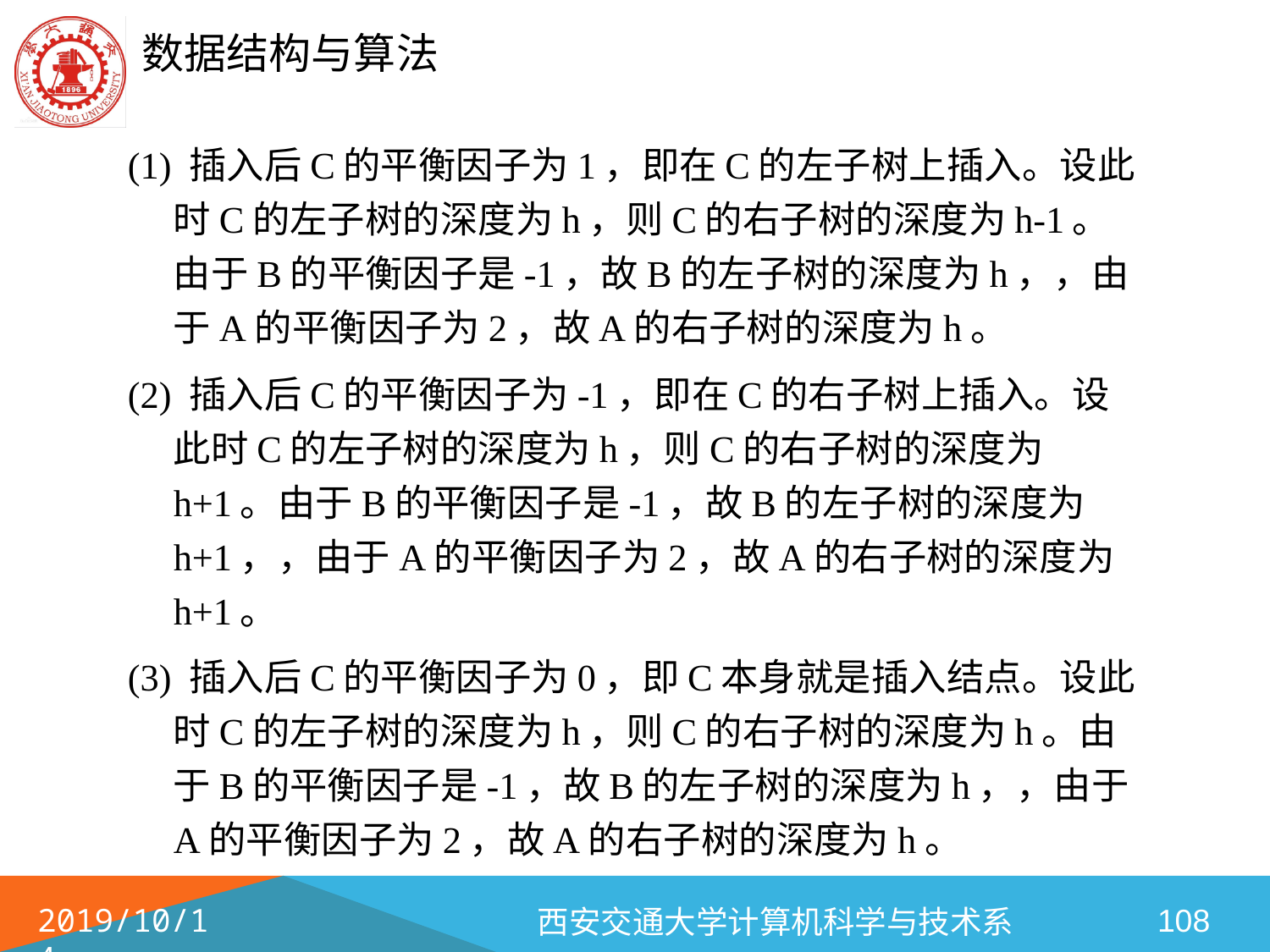

(1) 插入后C的平衡因子为1，即在C的左子树上插入。设此时C的左子树的深度为h，则C的右子树的深度为h-1。由于B的平衡因子是-1，故B的左子树的深度为h，，由于A的平衡因子为2，故A的右子树的深度为h。
(2) 插入后C的平衡因子为-1，即在C的右子树上插入。设此时C的左子树的深度为h，则C的右子树的深度为h+1。由于B的平衡因子是-1，故B的左子树的深度为h+1，，由于A的平衡因子为2，故A的右子树的深度为h+1。
(3) 插入后C的平衡因子为0，即C本身就是插入结点。设此时C的左子树的深度为h，则C的右子树的深度为h。由于B的平衡因子是-1，故B的左子树的深度为h，，由于A的平衡因子为2，故A的右子树的深度为h。